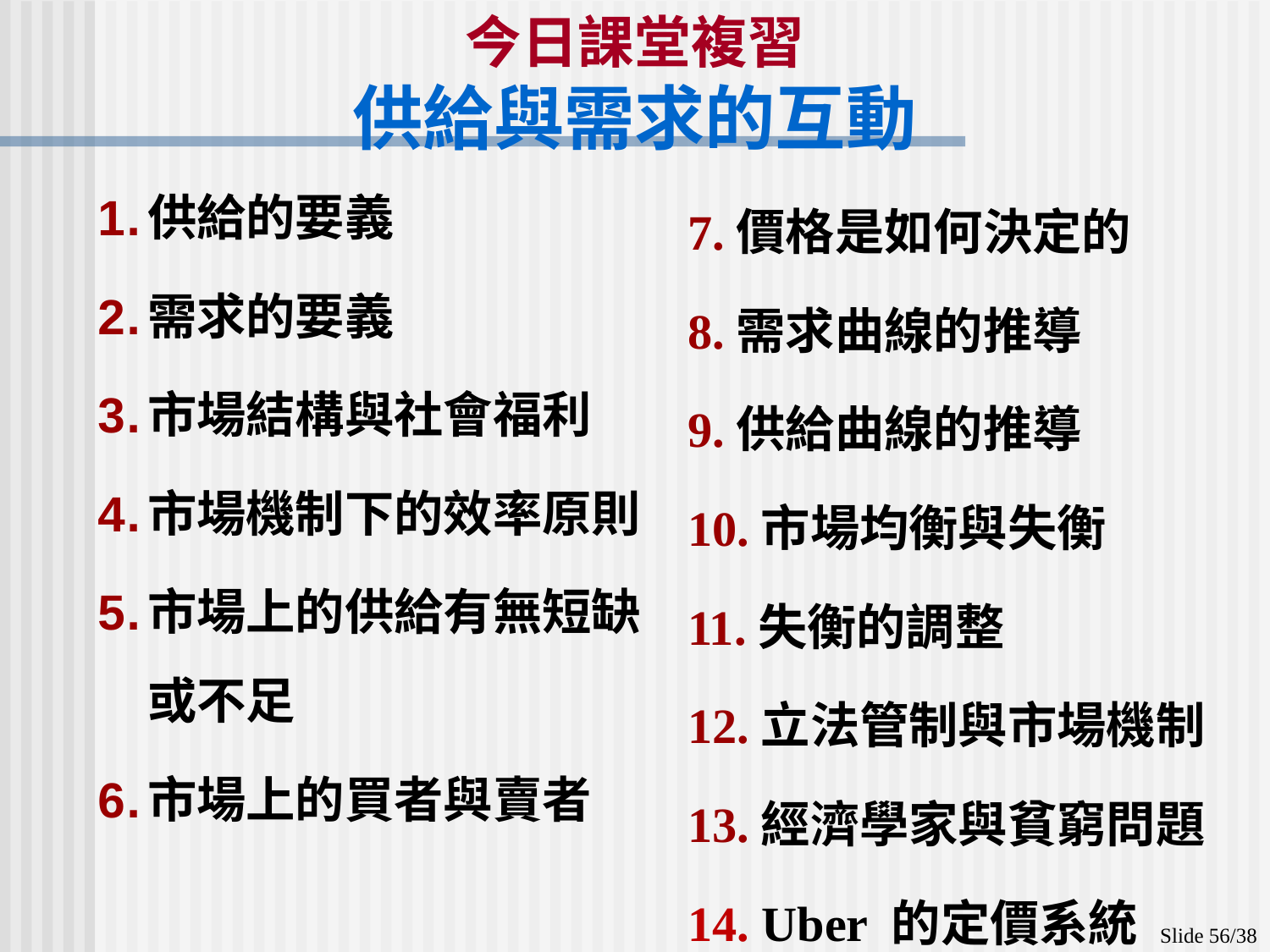

今日課堂複習
供給與需求的互動
供給的要義
需求的要義
市場結構與社會福利
市場機制下的效率原則
市場上的供給有無短缺或不足
市場上的買者與賣者

7.價格是如何決定的
8.需求曲線的推導
9.供給曲線的推導
10.市場均衡與失衡
11.失衡的調整
12.立法管制與市場機制
13.經濟學家與貧窮問題
14. Uber 的定價系統
Slide 56/38